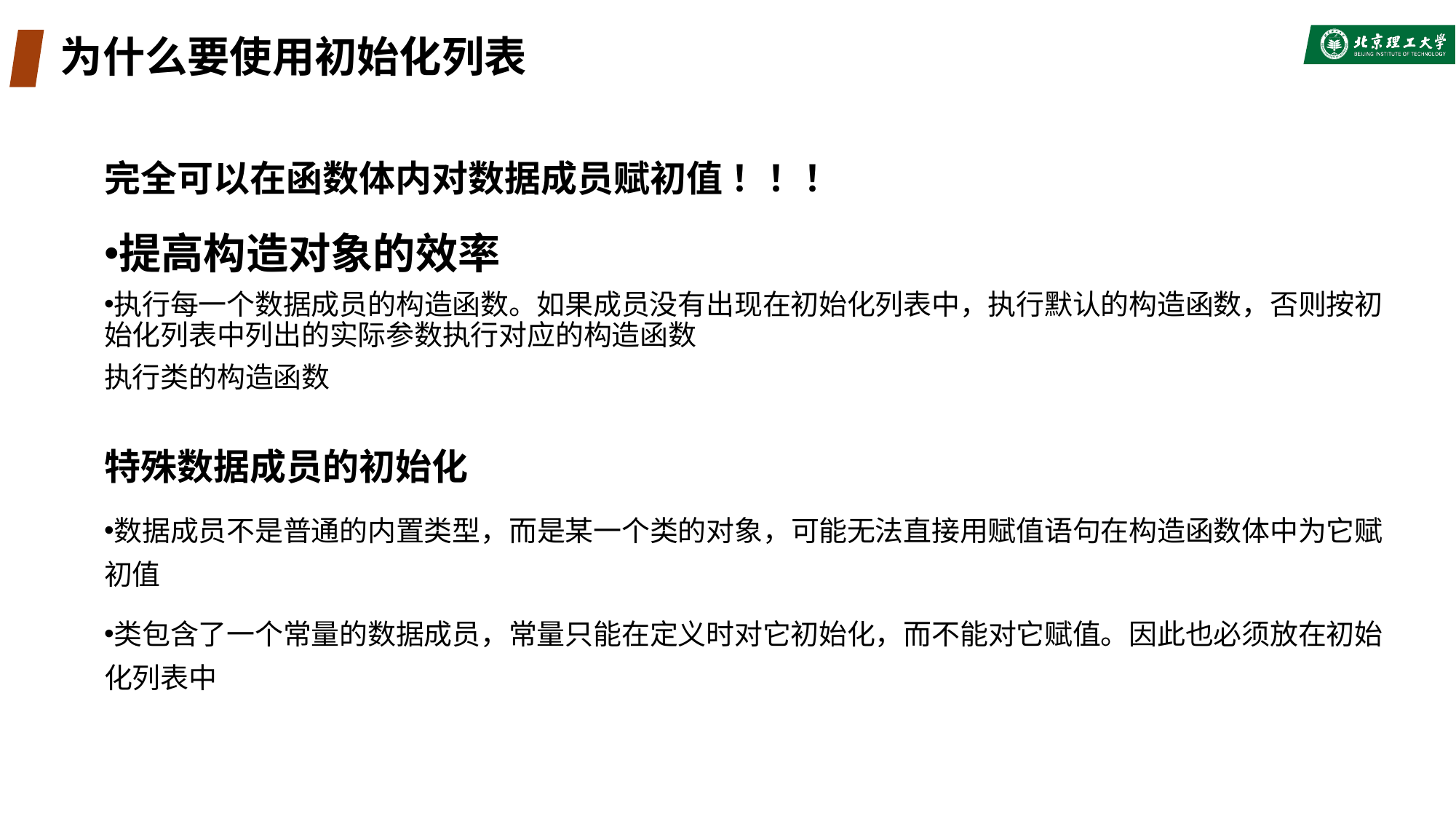

# 为什么要使用初始化列表
完全可以在函数体内对数据成员赋初值 ！！！
提高构造对象的效率
执行每一个数据成员的构造函数。如果成员没有出现在初始化列表中，执行默认的构造函数，否则按初始化列表中列出的实际参数执行对应的构造函数
执行类的构造函数

特殊数据成员的初始化
数据成员不是普通的内置类型，而是某一个类的对象，可能无法直接用赋值语句在构造函数体中为它赋初值
类包含了一个常量的数据成员，常量只能在定义时对它初始化，而不能对它赋值。因此也必须放在初始化列表中